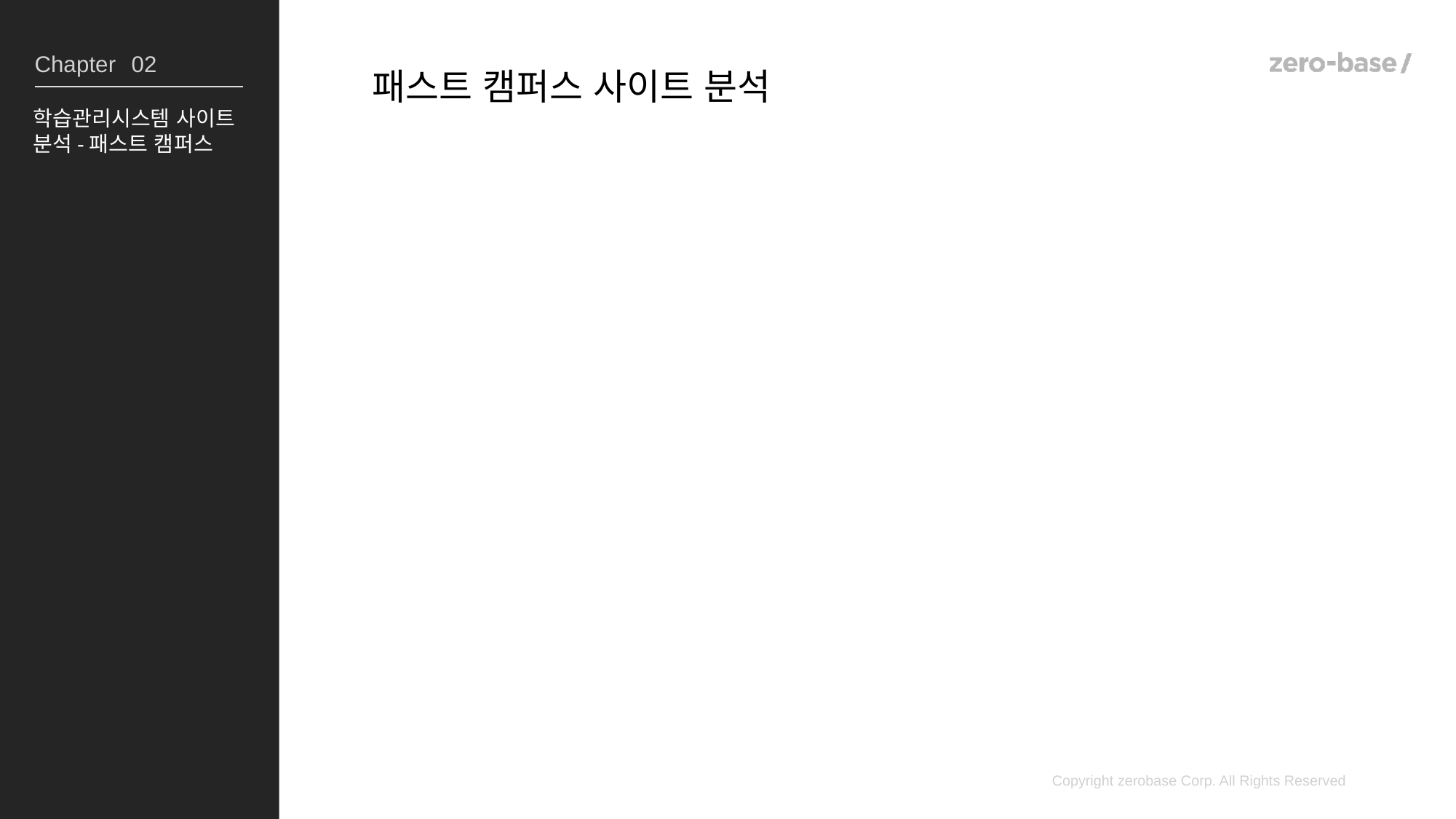

02
패스트 캠퍼스 사이트 분석

학습관리시스템 사이트 분석-패스트 캠퍼스